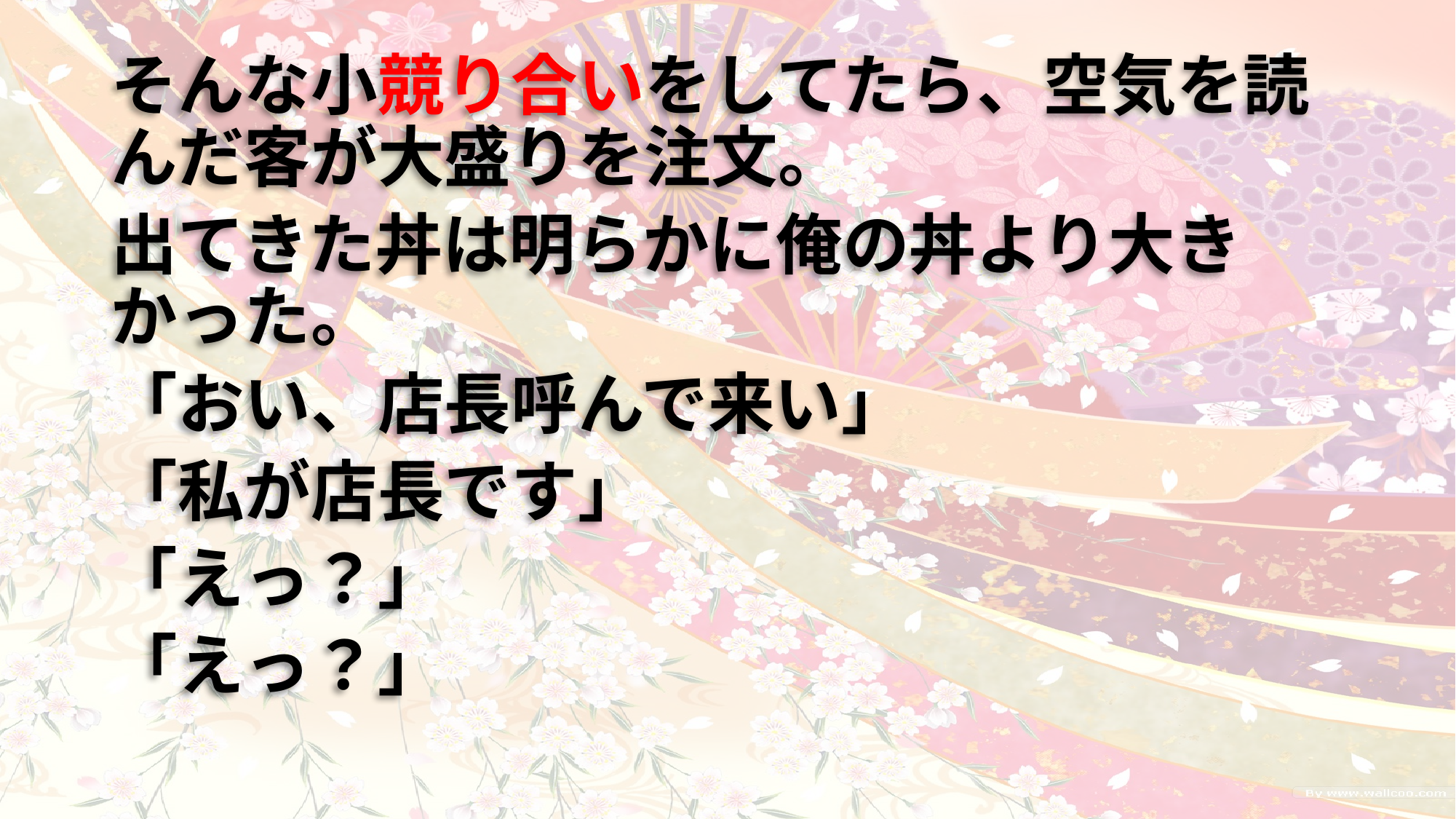

そんな小競り合いをしてたら、空気を読んだ客が大盛りを注文。
出てきた丼は明らかに俺の丼より大きかった。
「おい、店長呼んで来い」
「私が店長です」
「えっ？」
「えっ？」